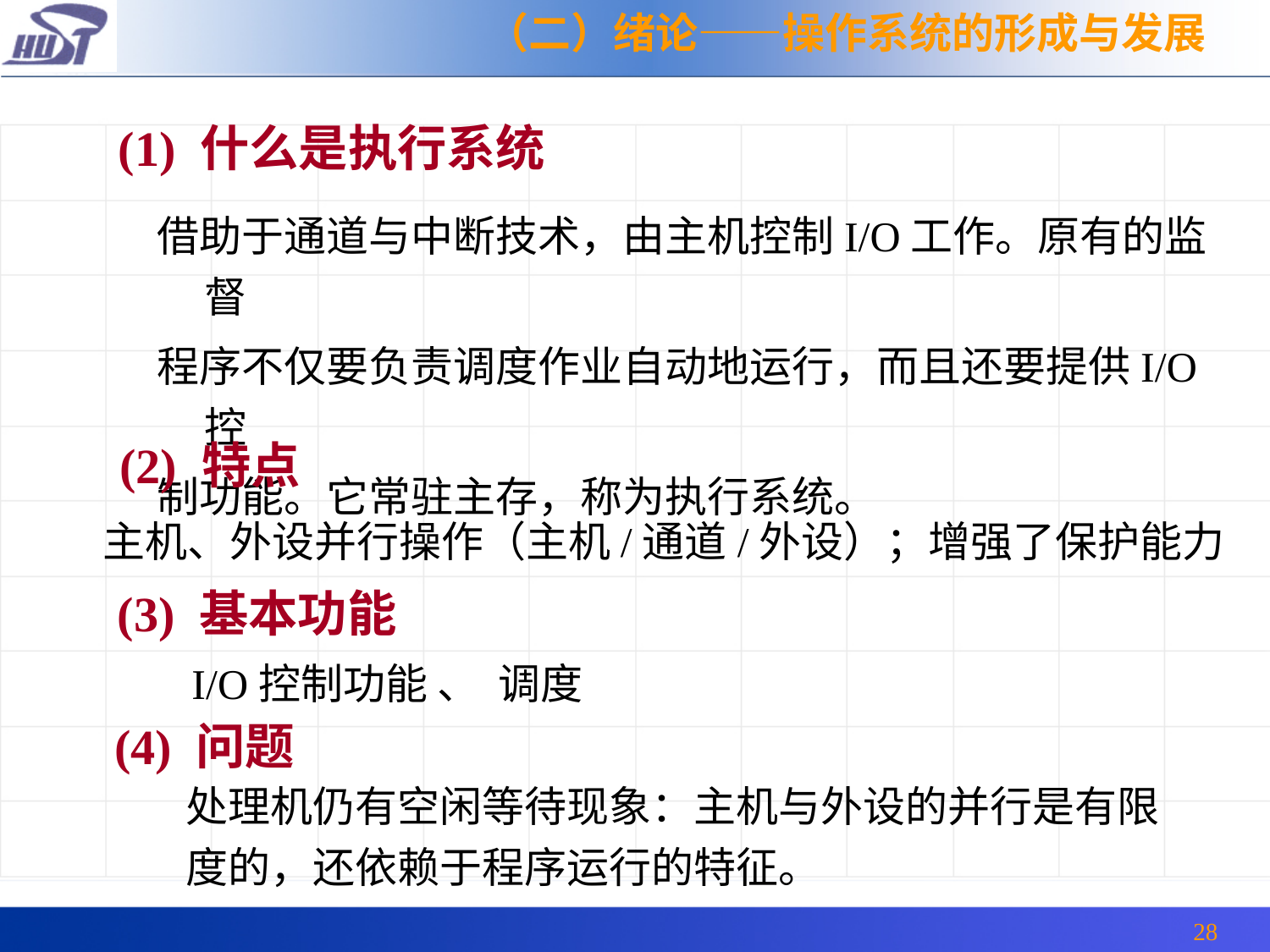

（二）绪论——操作系统的形成与发展
(1) 什么是执行系统
借助于通道与中断技术，由主机控制I/O工作。原有的监督
程序不仅要负责调度作业自动地运行，而且还要提供I/O控
制功能。它常驻主存，称为执行系统。
(2) 特点
主机、外设并行操作（主机/通道/外设）；增强了保护能力
(3) 基本功能
I/O控制功能 、  调度
(4) 问题
	处理机仍有空闲等待现象：主机与外设的并行是有限度的，还依赖于程序运行的特征。
28